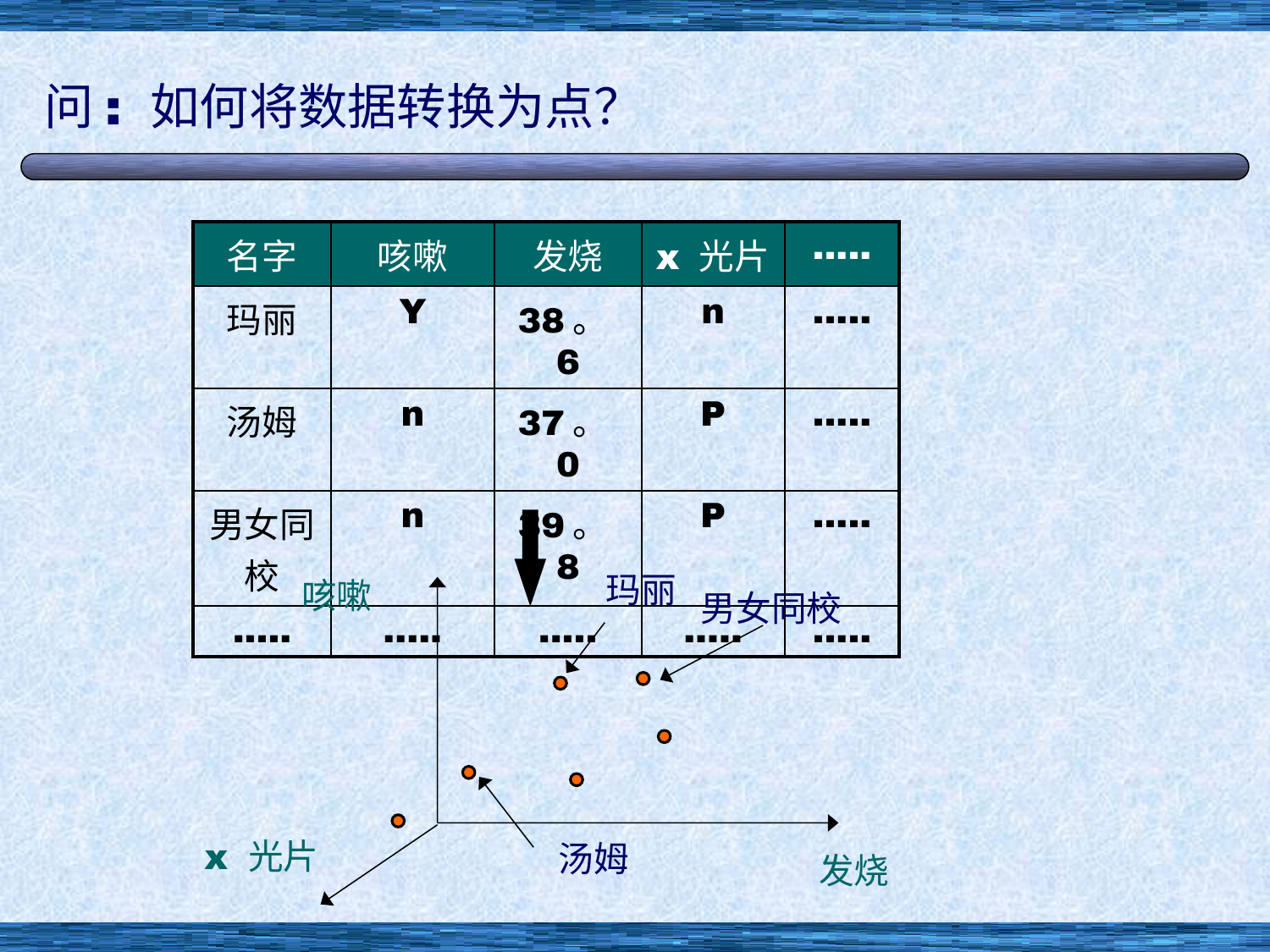

# 问: 如何将数据转换为点？
| 名字 | 咳嗽 | 发烧 | x 光片 | ..... |
| --- | --- | --- | --- | --- |
| 玛丽 | Y | 38。6 | n | ..... |
| 汤姆 | n | 37。0 | P | ..... |
| 男女同校 | n | 39。8 | P | ..... |
| ..... | ..... | ..... | ..... | ..... |

玛丽
咳嗽

男女同校

x 光片
汤姆
发烧